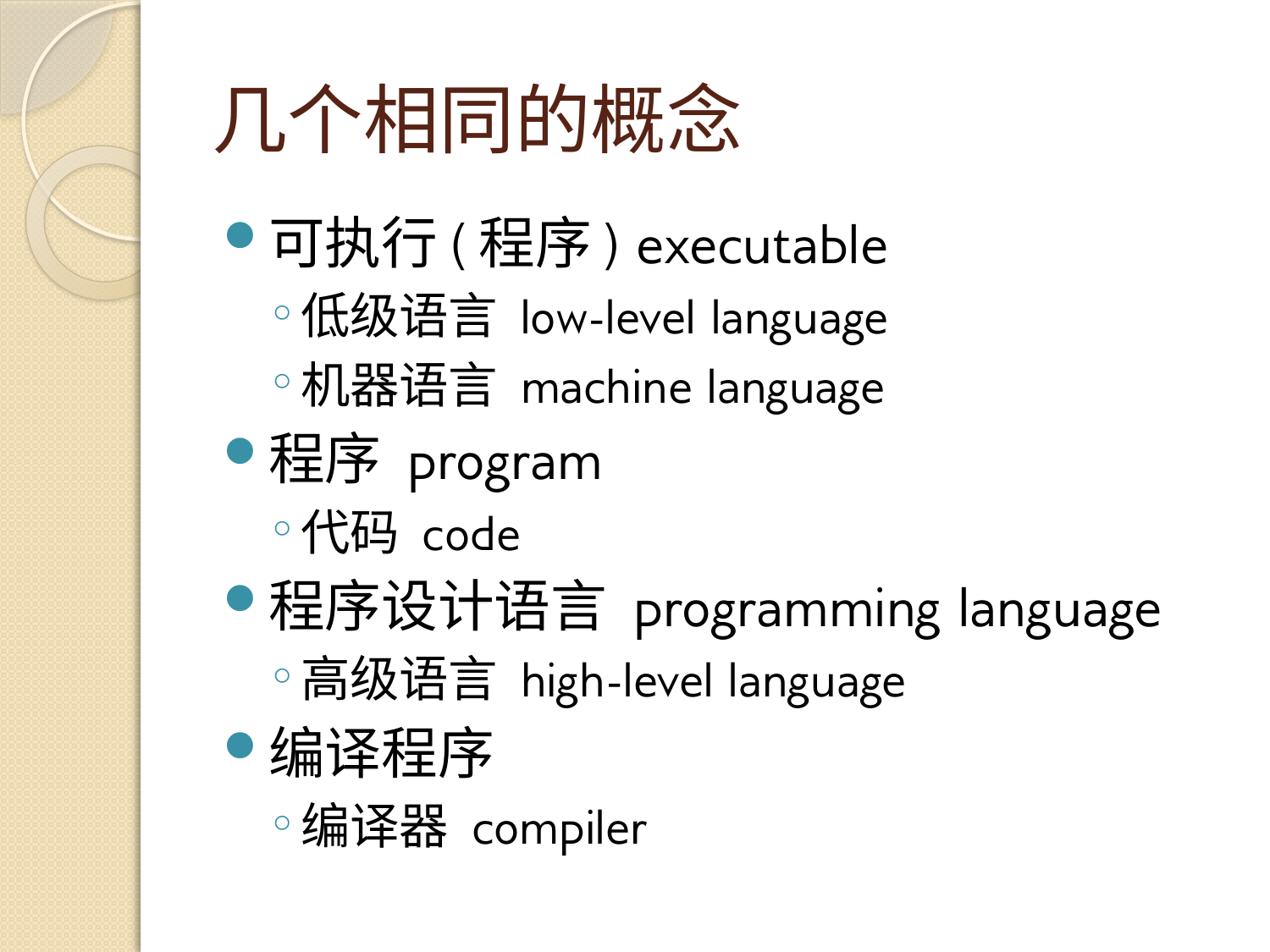

# 几个相同的概念
可执行(程序) executable
低级语言 low-level language
机器语言 machine language
程序 program
代码 code
程序设计语言 programming language
高级语言 high-level language
编译程序
编译器 compiler